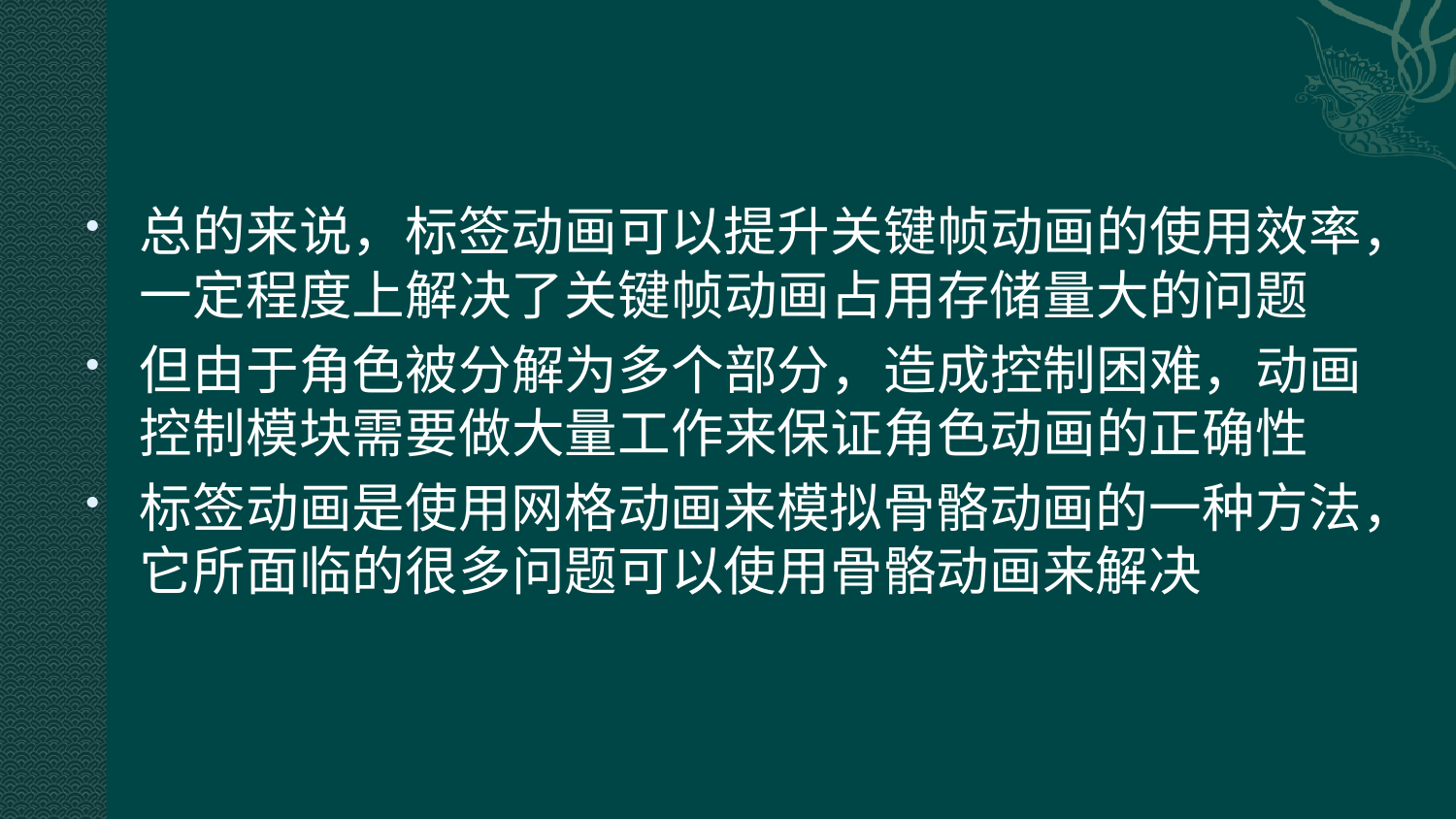

#
总的来说，标签动画可以提升关键帧动画的使用效率，一定程度上解决了关键帧动画占用存储量大的问题
但由于角色被分解为多个部分，造成控制困难，动画控制模块需要做大量工作来保证角色动画的正确性
标签动画是使用网格动画来模拟骨骼动画的一种方法，它所面临的很多问题可以使用骨骼动画来解决